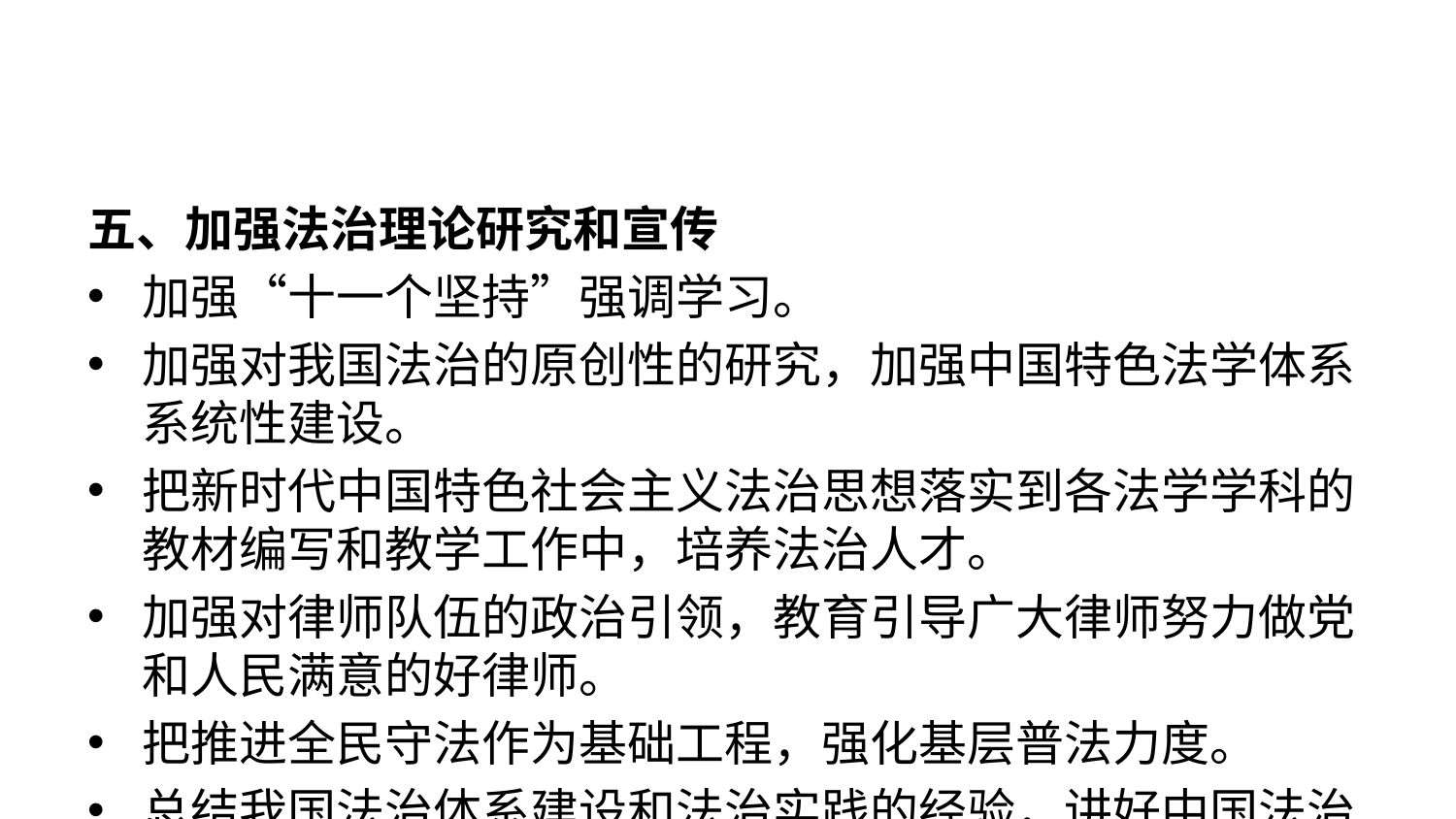

五、加强法治理论研究和宣传
加强“十一个坚持”强调学习。
加强对我国法治的原创性的研究，加强中国特色法学体系系统性建设。
把新时代中国特色社会主义法治思想落实到各法学学科的教材编写和教学工作中，培养法治人才。
加强对律师队伍的政治引领，教育引导广大律师努力做党和人民满意的好律师。
把推进全民守法作为基础工程，强化基层普法力度。
总结我国法治体系建设和法治实践的经验，讲好中国法治故事，提升我国国际影响力和话语权。